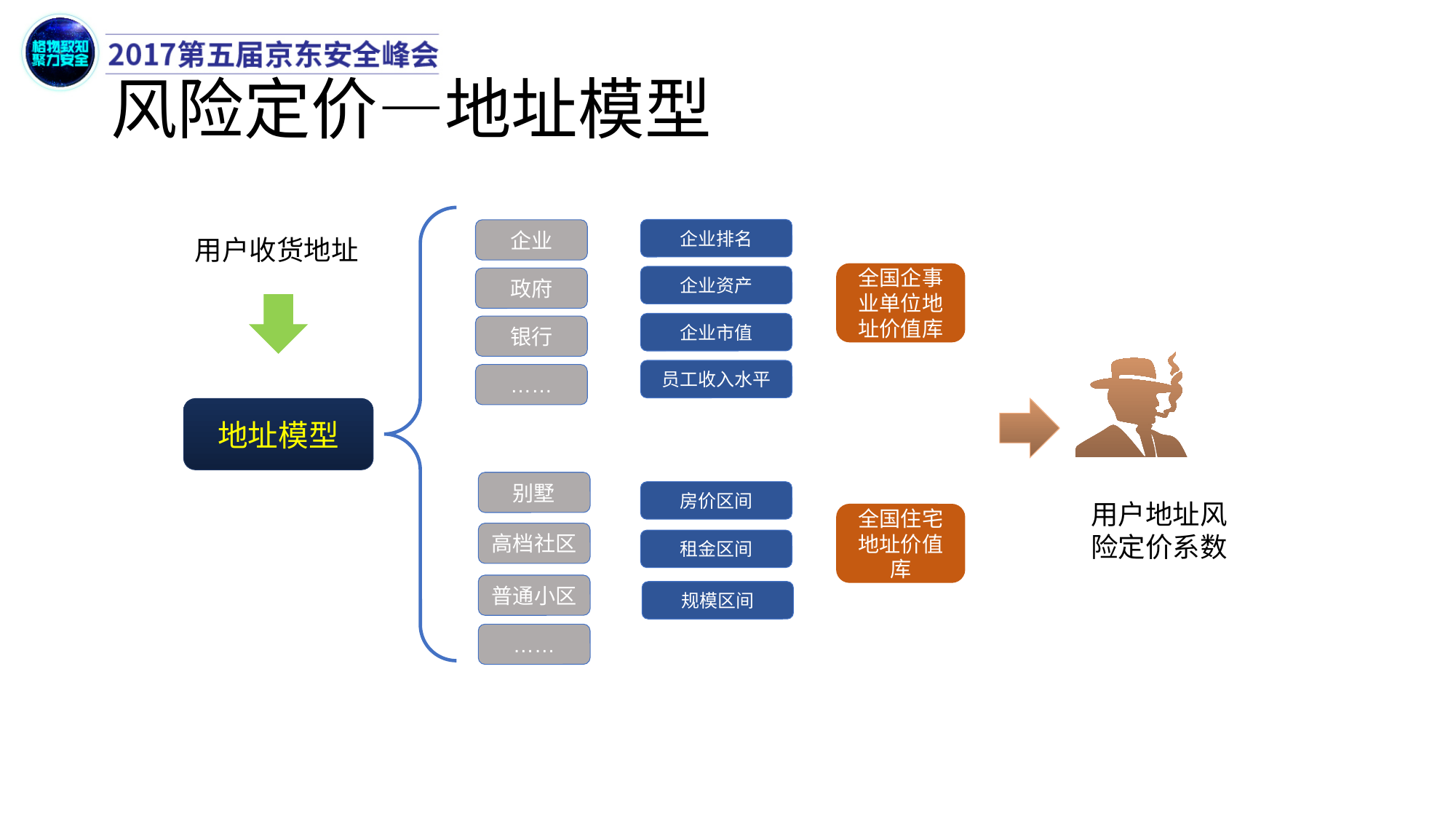

# 风险定价—地址模型

企业排名
企业
用户收货地址
全国企事业单位地址价值库
企业资产
政府

企业市值
银行

员工收入水平
……
地址模型

别墅
房价区间
全国住宅地址价值库
高档社区
租金区间
普通小区
规模区间
……
用户地址风险定价系数